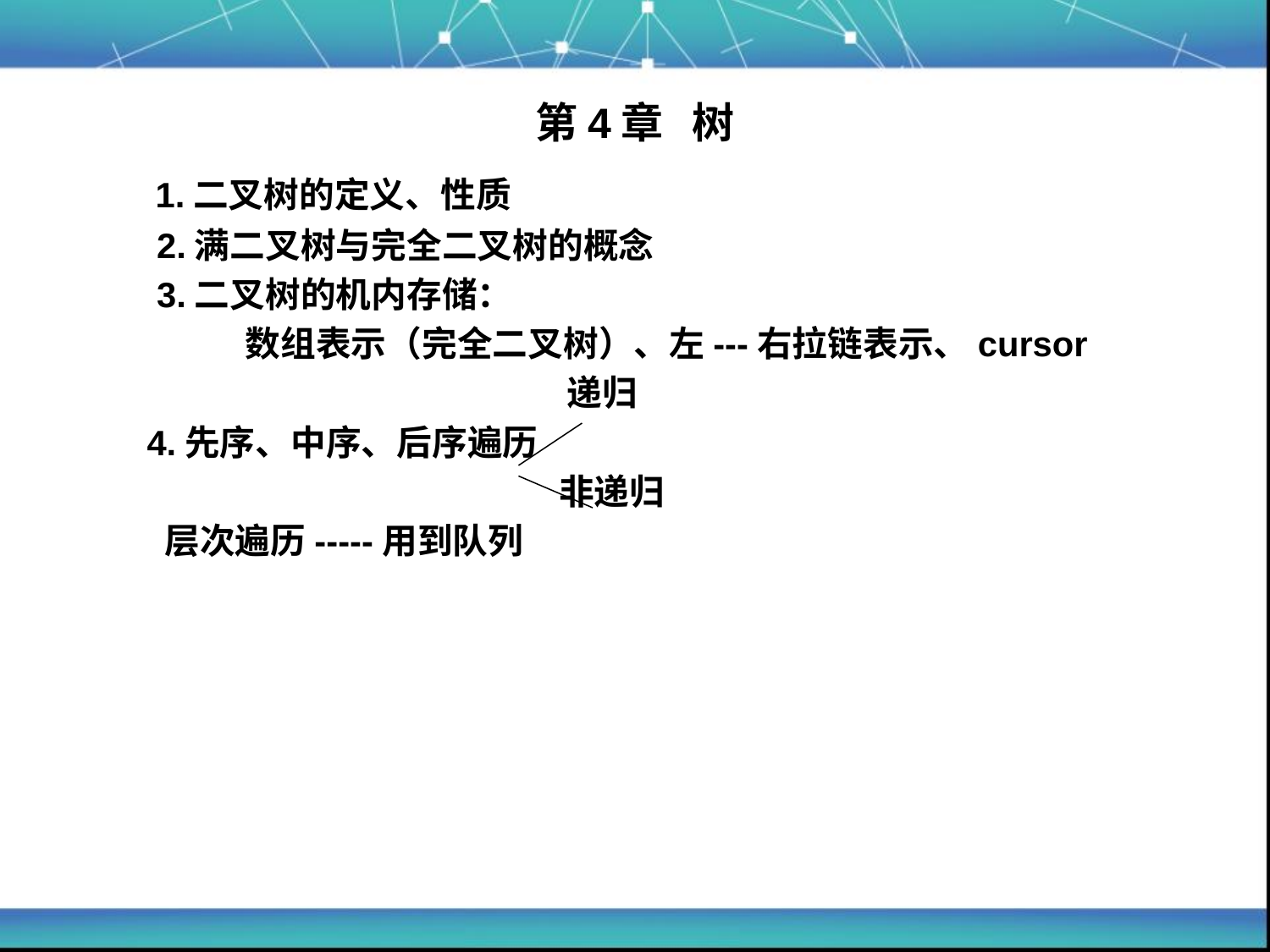

第4章   树
    1.二叉树的定义、性质
     2.满二叉树与完全二叉树的概念
     3.二叉树的机内存储：
                数组表示（完全二叉树）、左---右拉链表示、cursor
                                                        递归
    4.先序、中序、后序遍历
                                                       非递归
      层次遍历-----用到队列